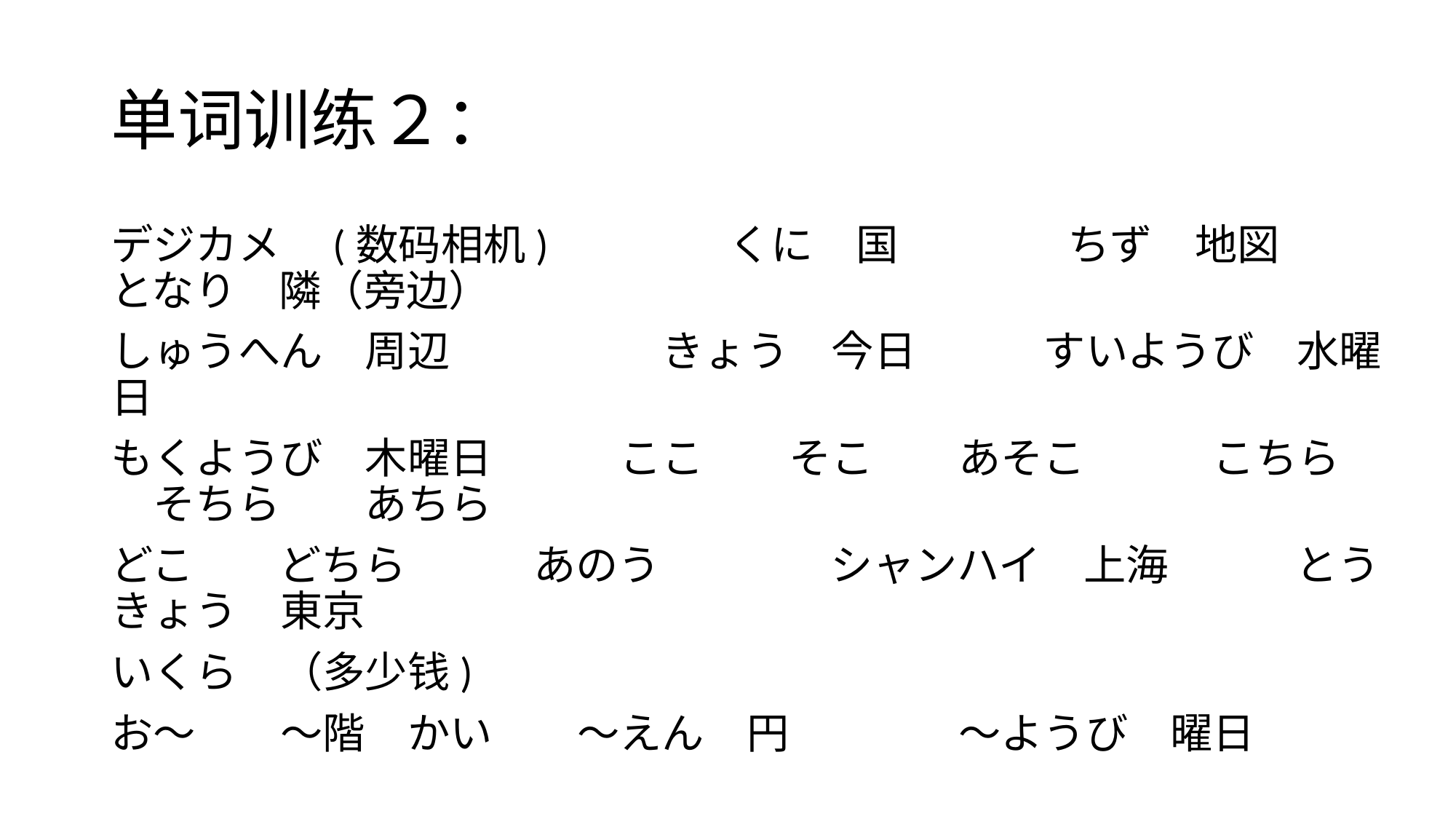

# 单词训练２：
デジカメ　(数码相机)　　　　くに　国　　　　ちず　地図　　　となり　隣（旁边）
しゅうへん　周辺　　　　　きょう　今日　　　すいようび　水曜日
もくようび　木曜日　　　ここ　　そこ　　あそこ　　　こちら　　そちら　　あちら
どこ　　どちら　　　あのう　　　　シャンハイ　上海　　　とうきょう　東京
いくら　（多少钱)
お～　　～階　かい　　～えん　円　　　　～ようび　曜日